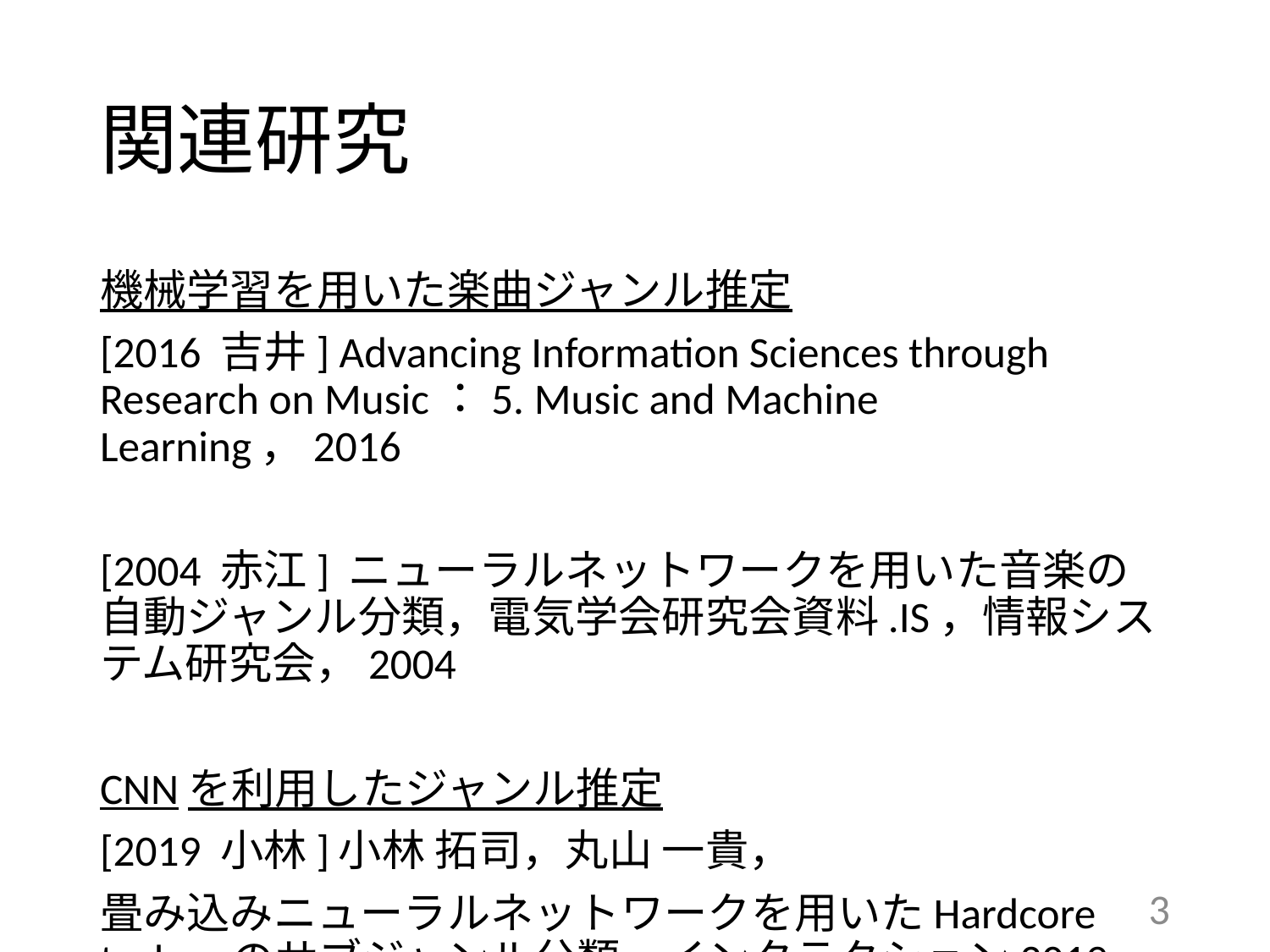

# 関連研究

機械学習を用いた楽曲ジャンル推定
[2016 吉井] Advancing Information Sciences through Research on Music：5. Music and Machine Learning，2016

[2004 赤江] ニューラルネットワークを用いた音楽の自動ジャンル分類，電気学会研究会資料.IS，情報システム研究会，2004

CNNを利用したジャンル推定
[2019 小林]小林 拓司，丸山 一貴，
畳み込みニューラルネットワークを用いたHardcore technoのサブジャンル分類，インタラクション2019
3